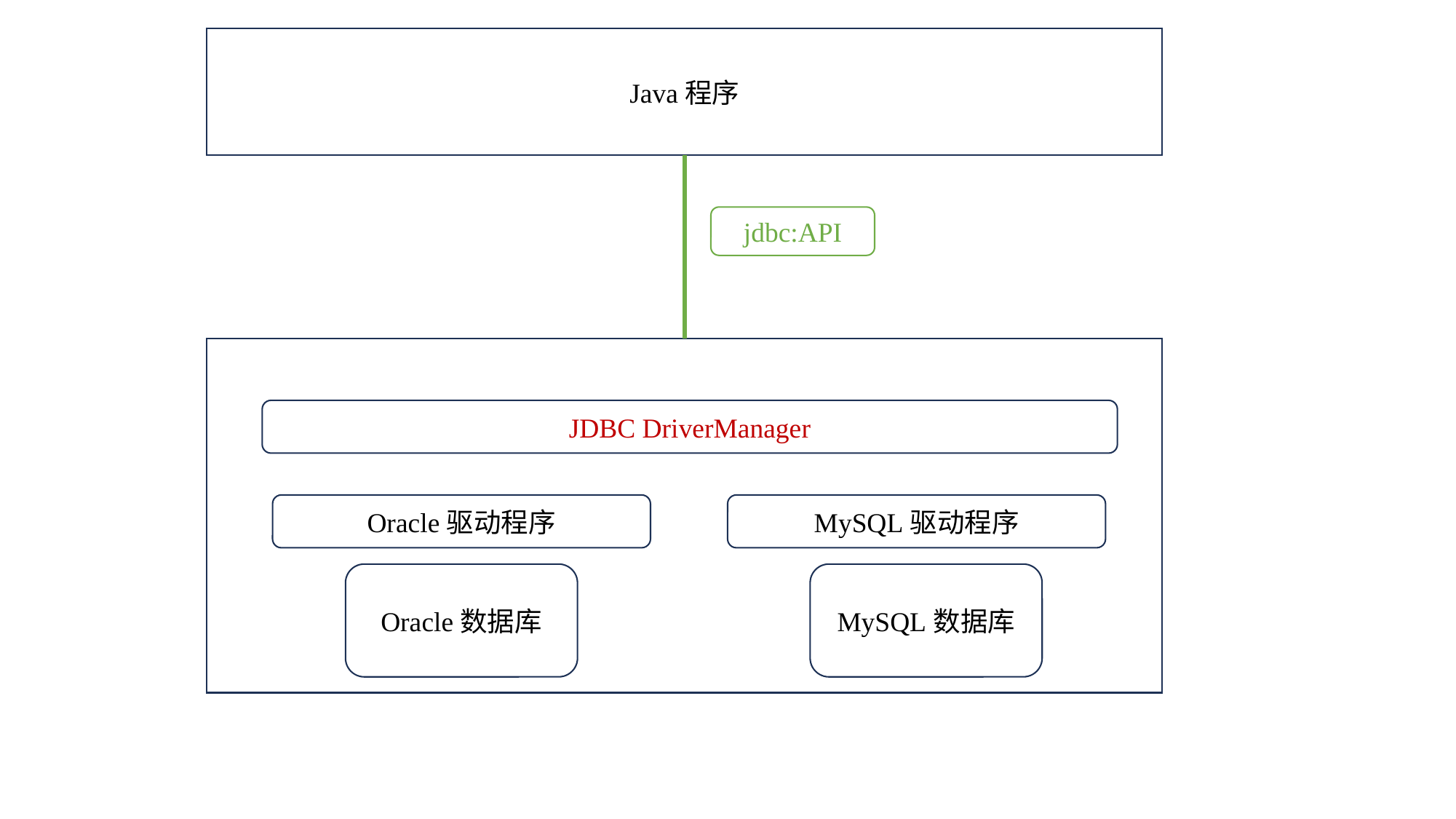

Java程序
jdbc:API

JDBC DriverManager
Oracle驱动程序
MySQL驱动程序
Oracle数据库
MySQL数据库